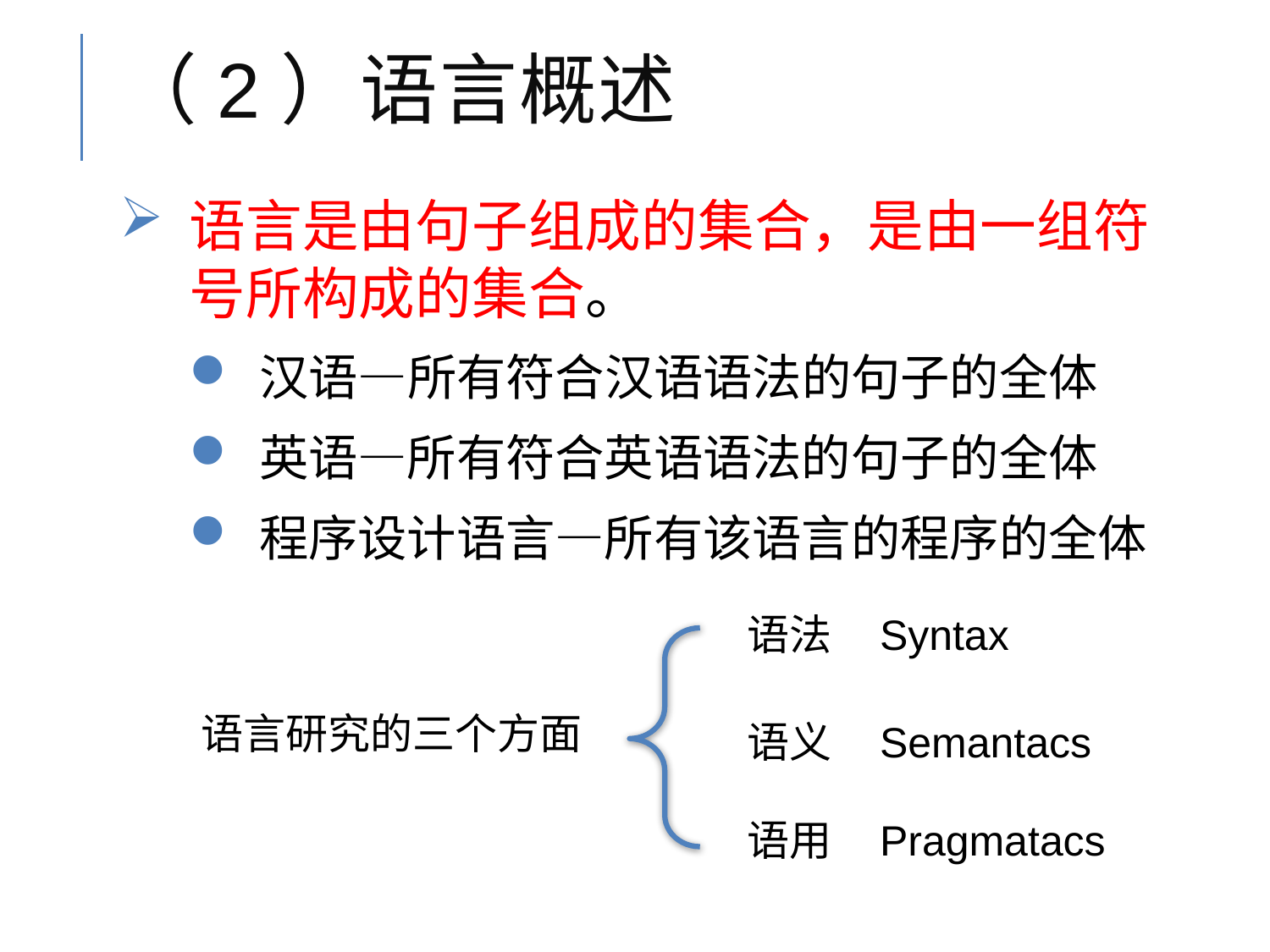

# （2）语言概述
语言是由句子组成的集合，是由一组符号所构成的集合。
汉语—所有符合汉语语法的句子的全体
英语—所有符合英语语法的句子的全体
程序设计语言—所有该语言的程序的全体
语法    Syntax

语言研究的三个方面
语义    Semantacs
语用    Pragmatacs
11